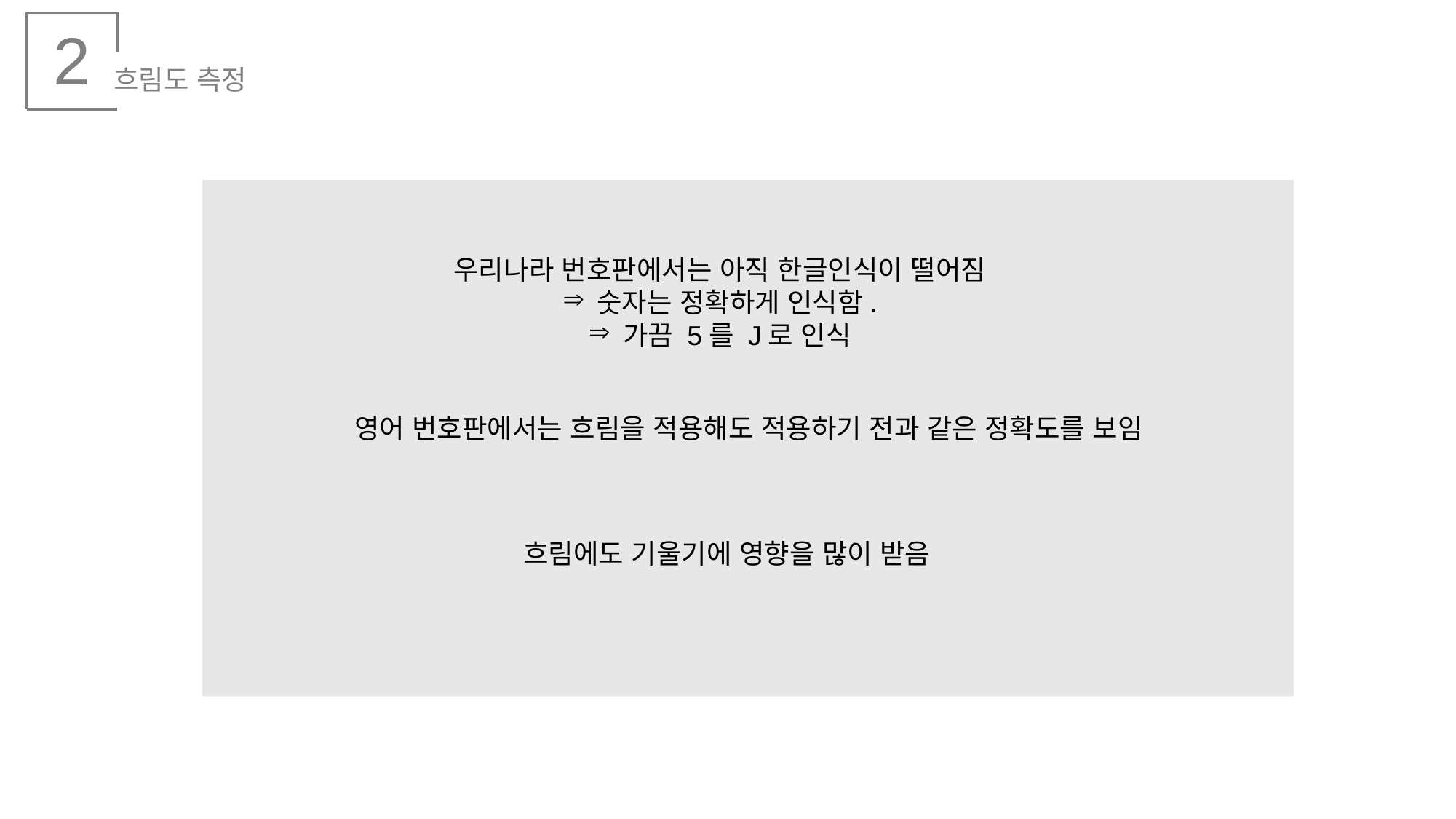

2
흐림도 측정

우리나라 번호판에서는 아직 한글인식이 떨어짐
숫자는 정확하게 인식함.
가끔 5를 J로 인식
영어 번호판에서는 흐림을 적용해도 적용하기 전과 같은 정확도를 보임
흐림에도 기울기에 영향을 많이 받음